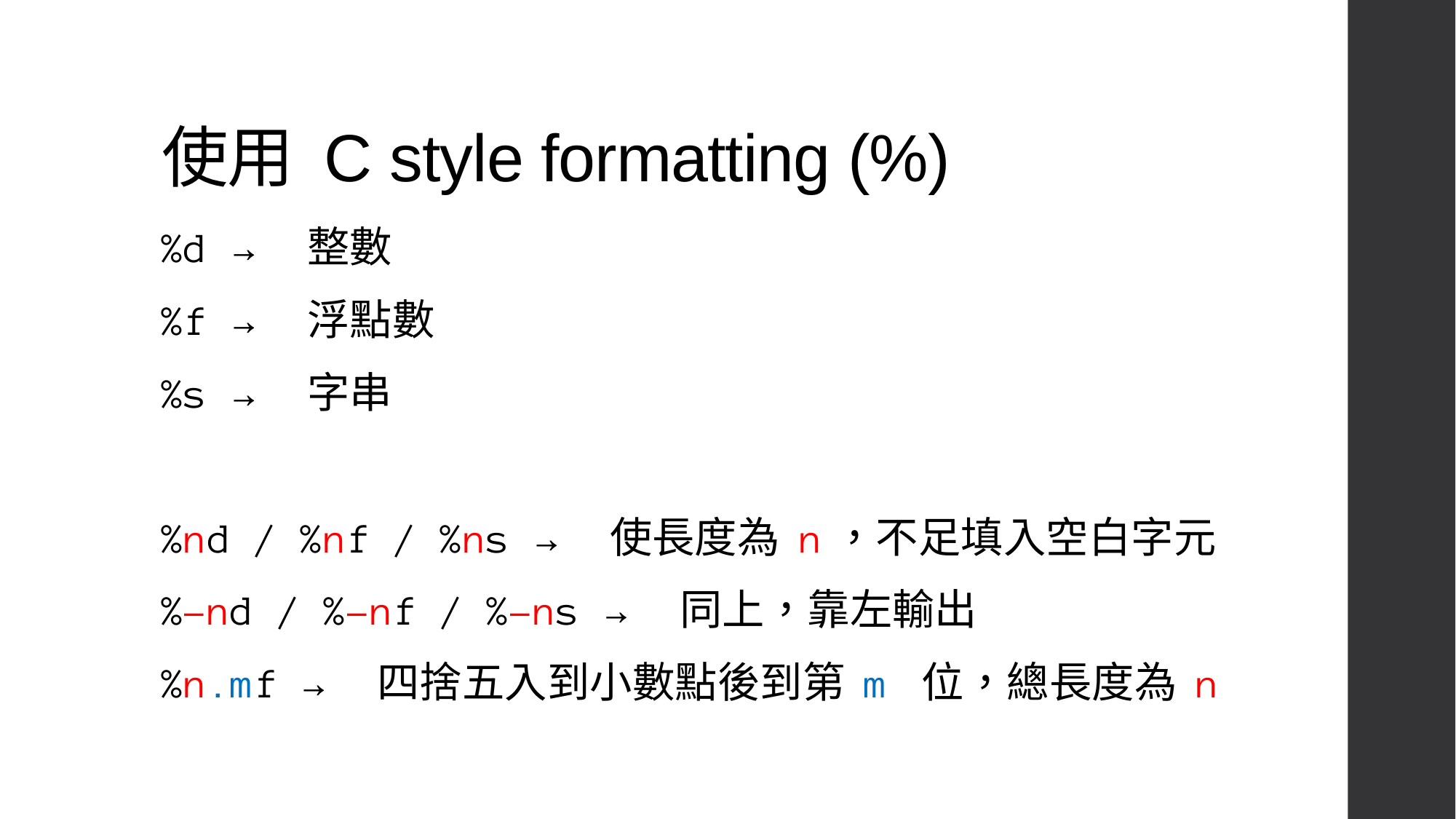

# 使用 C style formatting (%)
%d → 整數
%f → 浮點數
%s → 字串

%nd / %nf / %ns → 使長度為 n，不足填入空白字元
%-nd / %-nf / %-ns → 同上，靠左輸出
%n.mf → 四捨五入到小數點後到第 m 位，總長度為 n